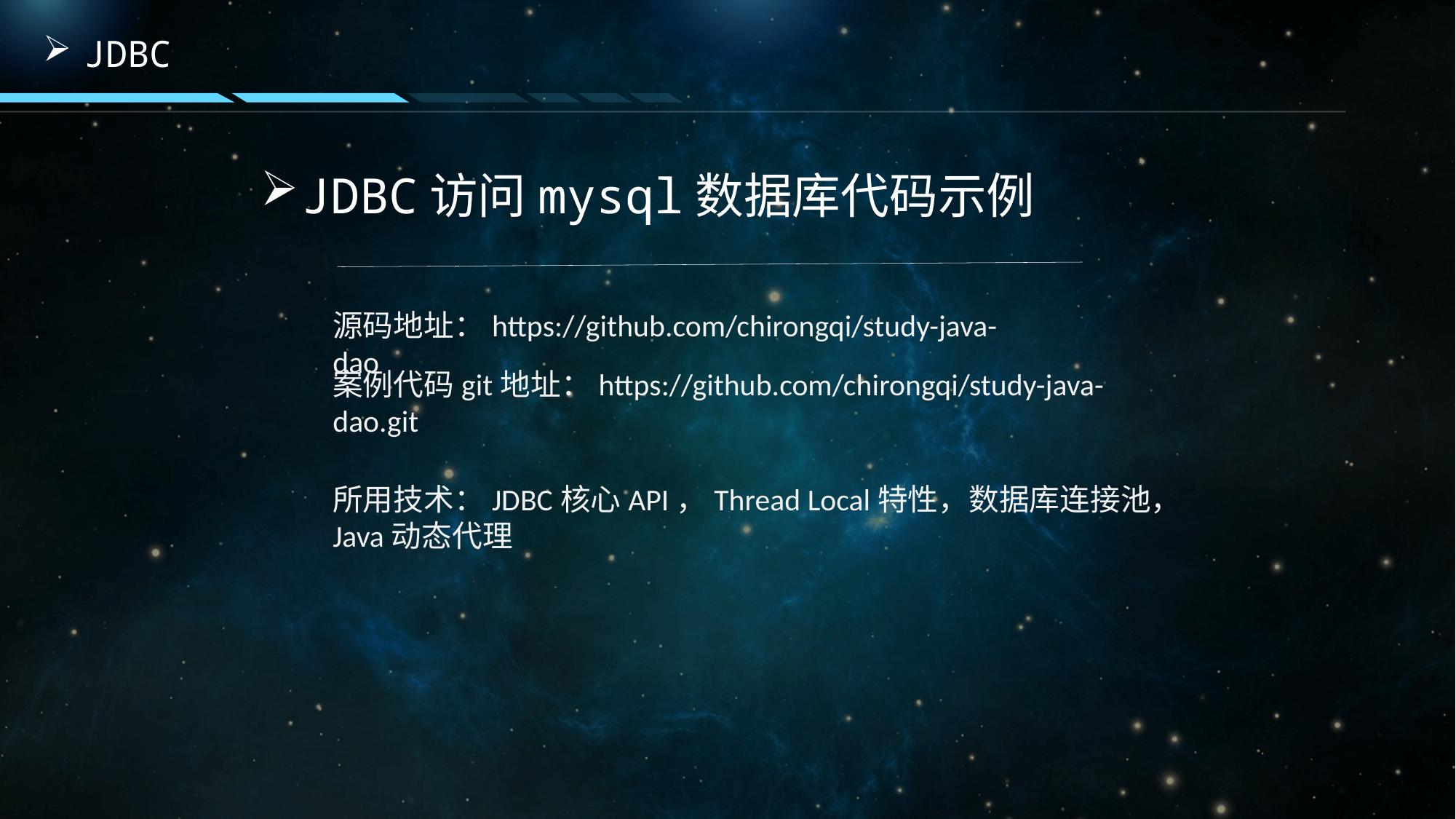

JDBC

JDBC访问mysql数据库代码示例
源码地址：https://github.com/chirongqi/study-java-dao
案例代码git地址：https://github.com/chirongqi/study-java-dao.git
所用技术：JDBC核心API，Thread Local特性，数据库连接池，Java动态代理